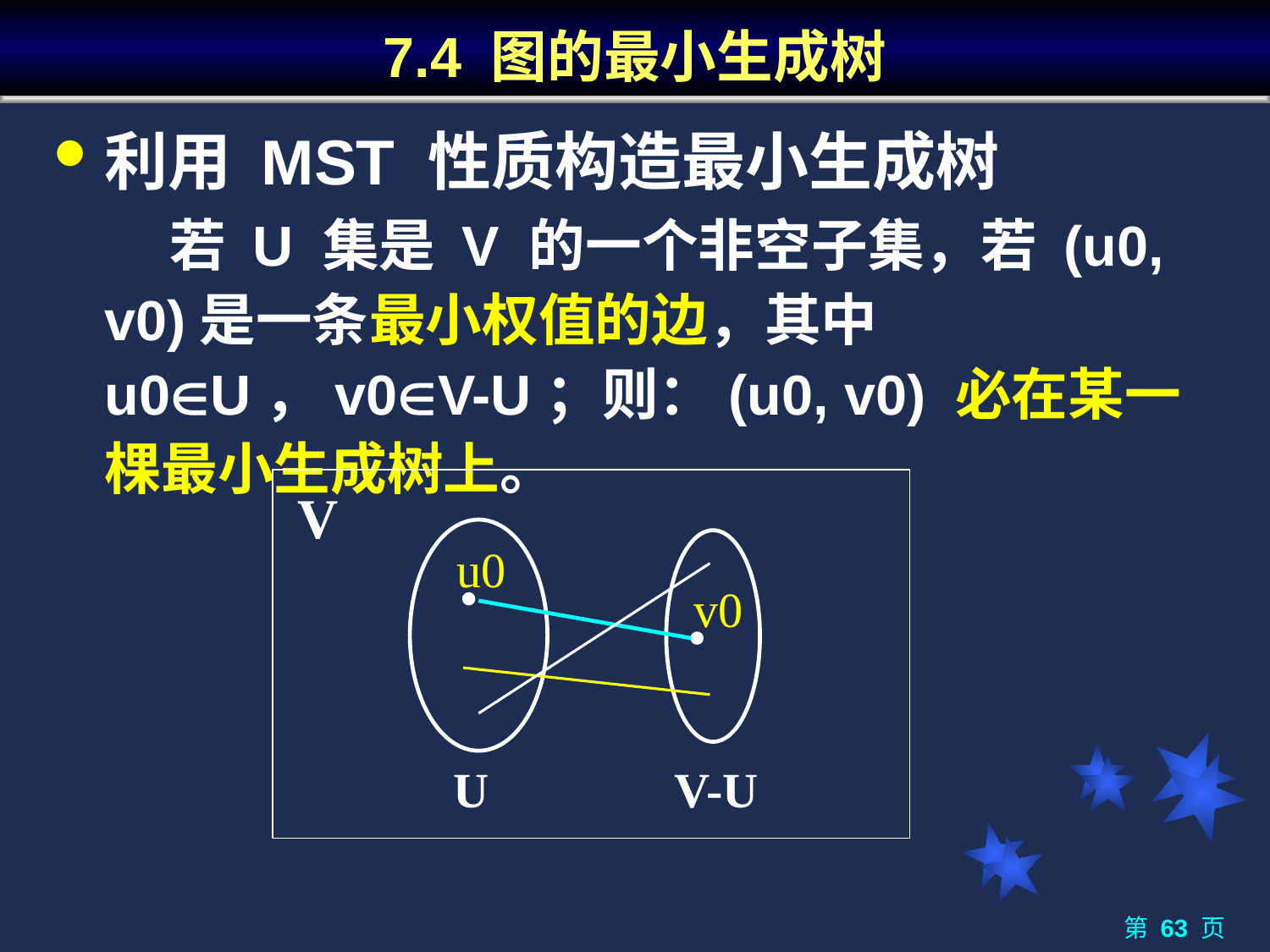

# 7.4 图的最小生成树
利用 MST 性质构造最小生成树
	    若 U 集是 V 的一个非空子集，若 (u0, v0)是一条最小权值的边，其中 u0∈U，v0∈V-U；则：(u0, v0) 必在某一棵最小生成树上。

V

u0

•
v0

•

U
V-U
第 63 页